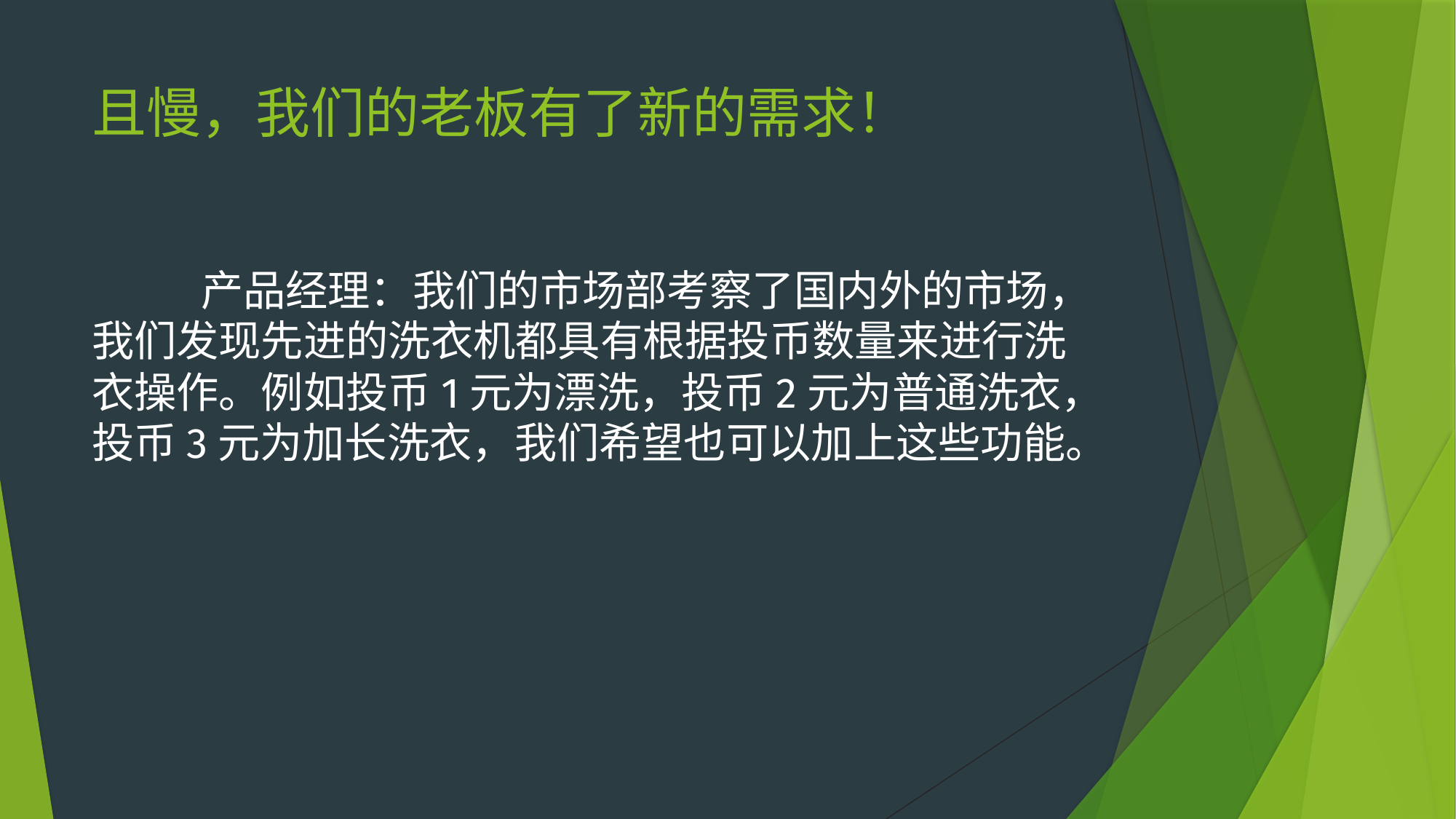

# 且慢，我们的老板有了新的需求！
	产品经理：我们的市场部考察了国内外的市场，我们发现先进的洗衣机都具有根据投币数量来进行洗衣操作。例如投币1元为漂洗，投币2元为普通洗衣，投币3元为加长洗衣，我们希望也可以加上这些功能。